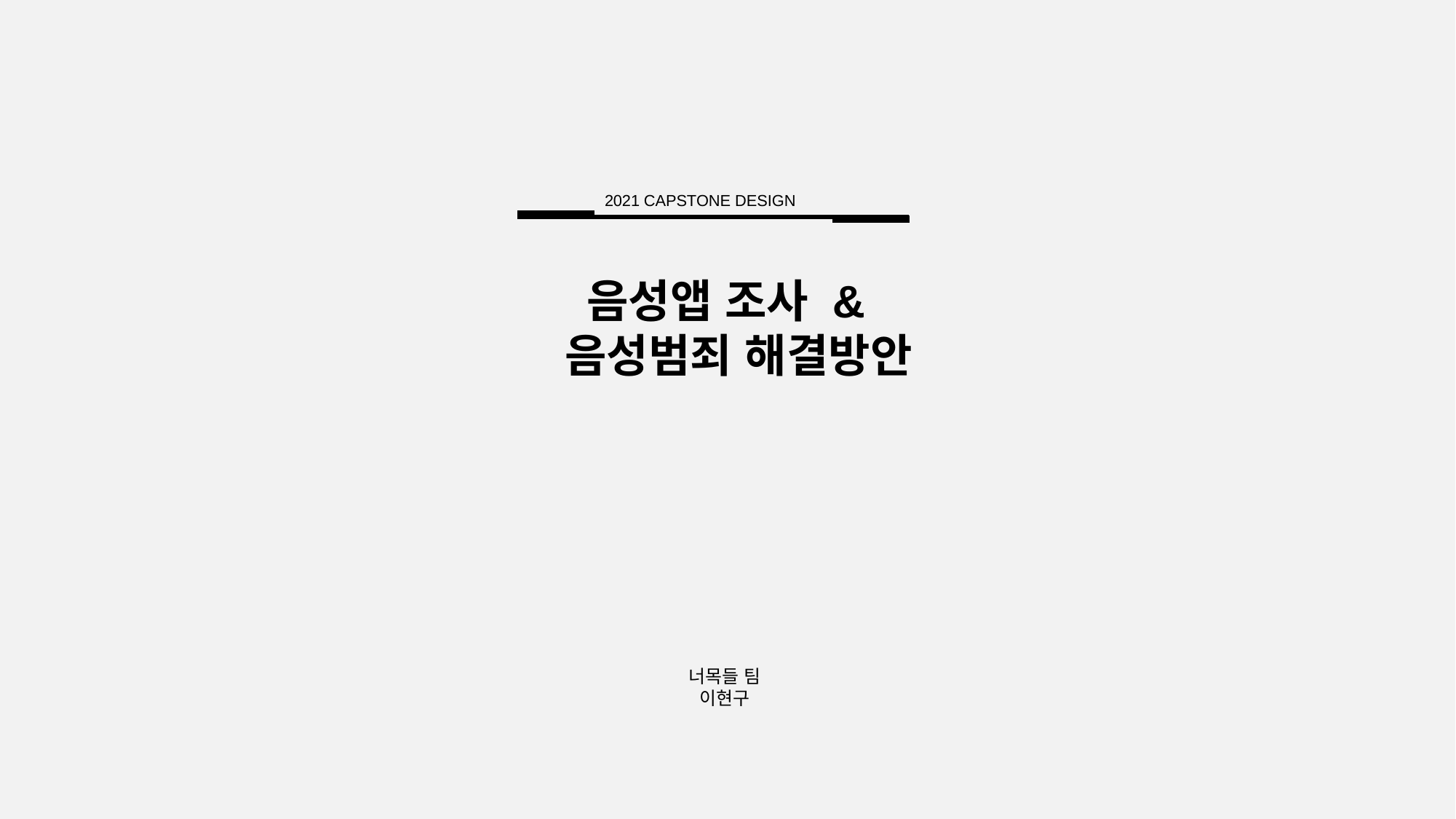

2021 CAPSTONE DESIGN

음성앱 조사 &
음성범죄 해결방안
너목들 팀
이현구